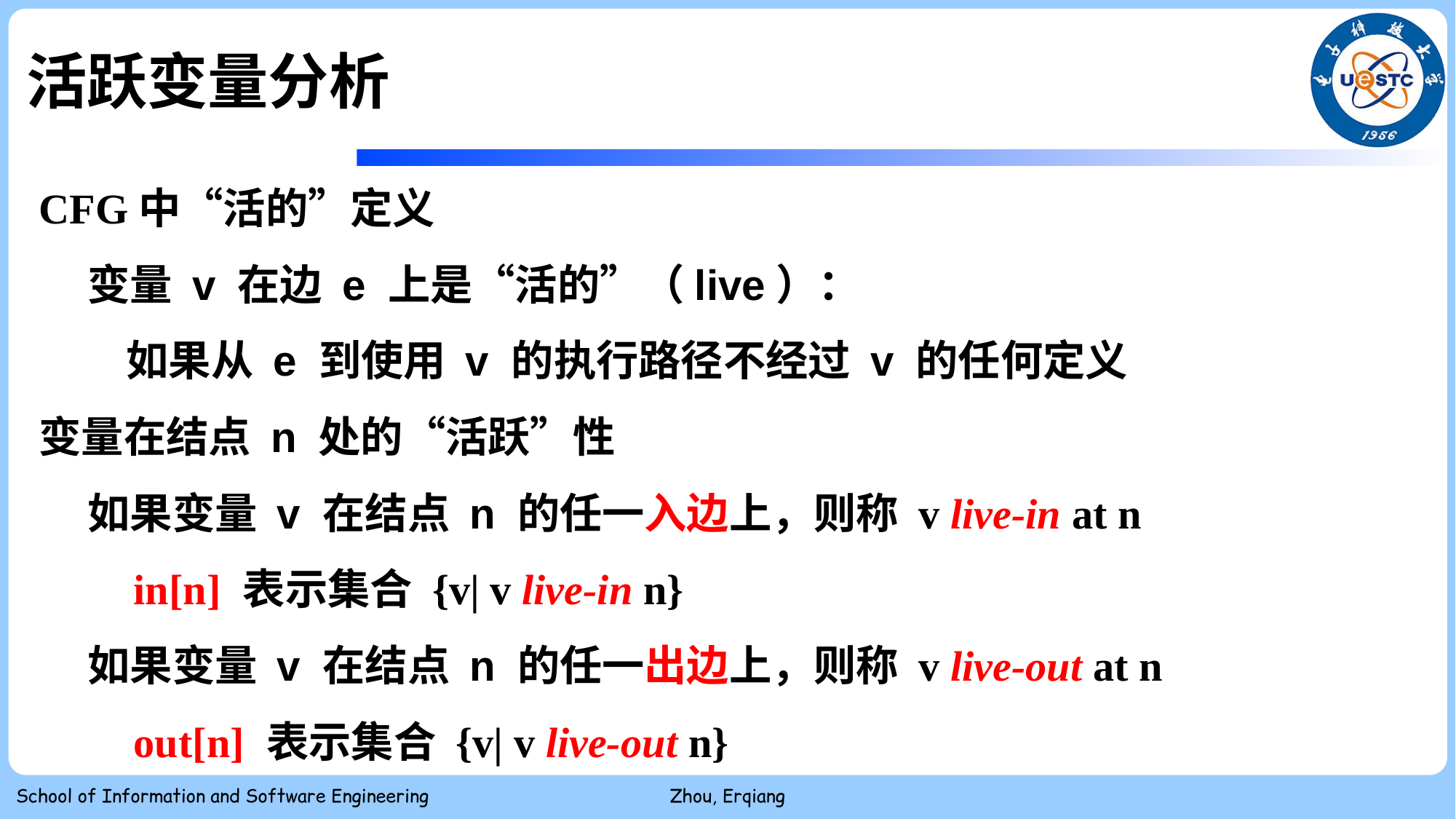

# 活跃变量分析
CFG中“活的”定义
    变量 v 在边 e 上是“活的”（live）：
        如果从 e 到使用 v 的执行路径不经过 v 的任何定义
变量在结点 n 处的“活跃”性
    如果变量 v 在结点 n 的任一入边上，则称 v live-in at n
        in[n] 表示集合 {v| v live-in n}
    如果变量 v 在结点 n 的任一出边上，则称 v live-out at n
        out[n] 表示集合 {v| v live-out n}
School of Information and Software Engineering
Zhou, Erqiang
8